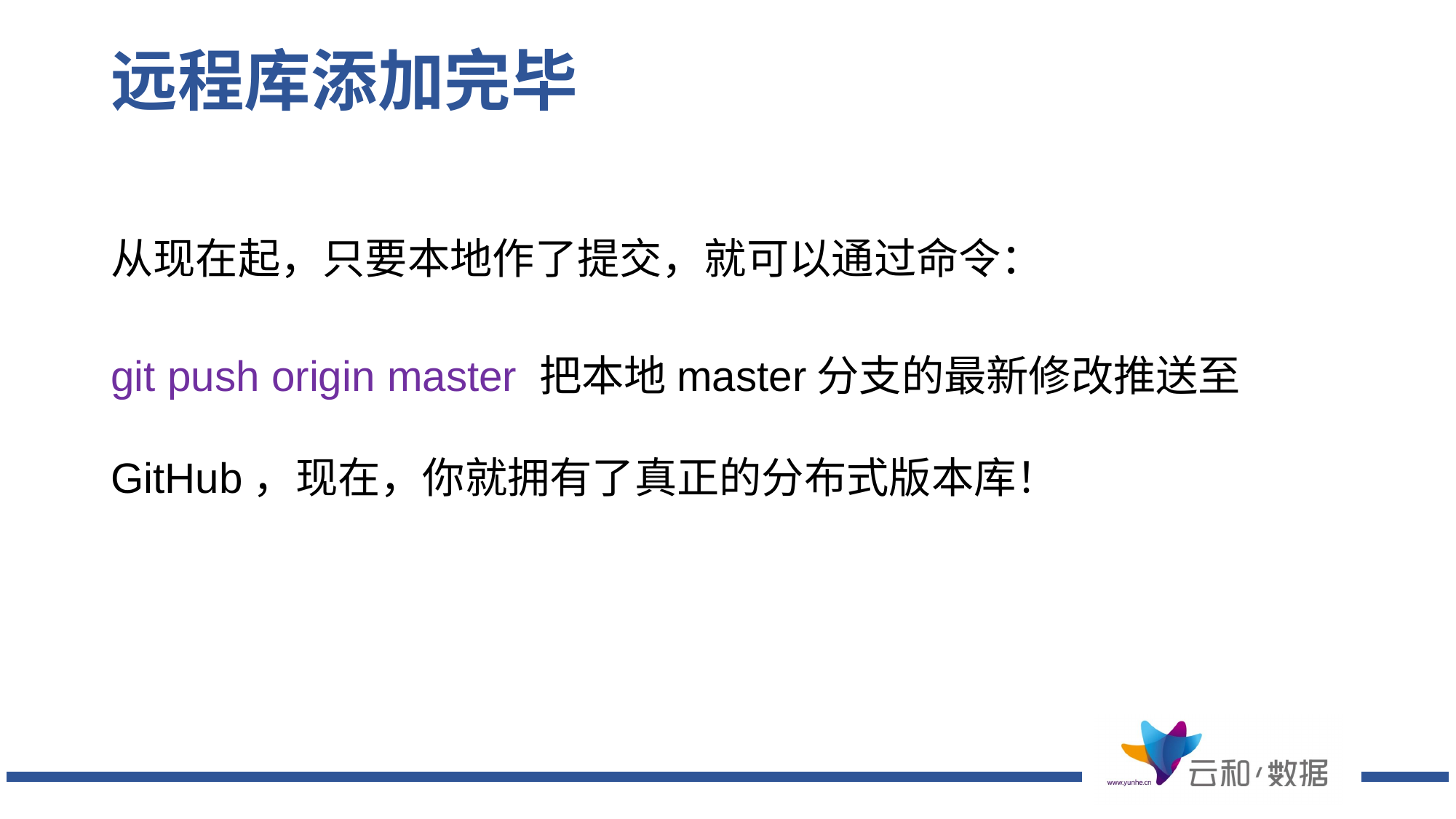

# 远程库添加完毕
从现在起，只要本地作了提交，就可以通过命令：
git push origin master 把本地master分支的最新修改推送至GitHub，现在，你就拥有了真正的分布式版本库！